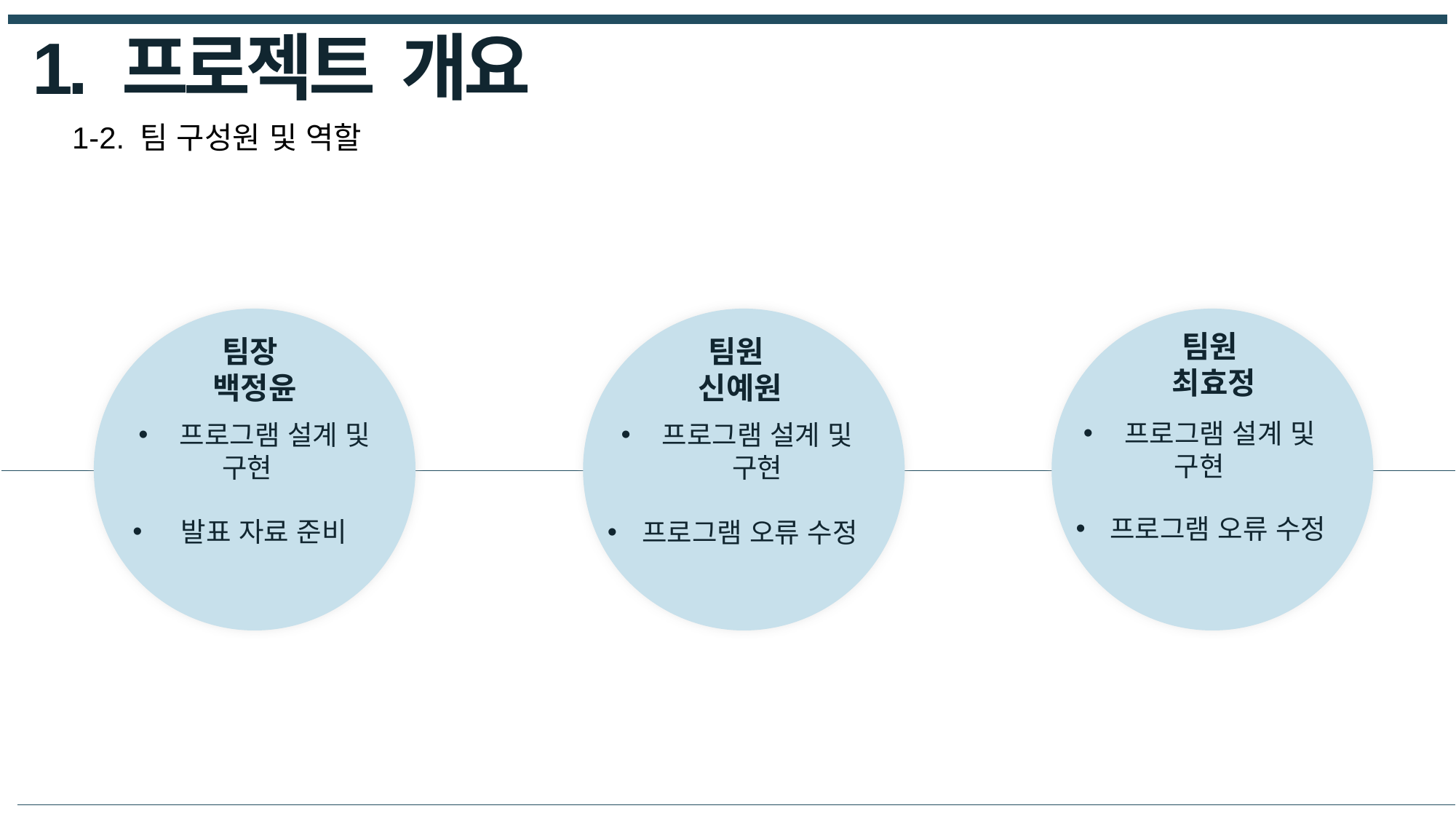

1. 프로젝트 개요

1-2. 팀 구성원 및 역할

팀원
최효정
팀장
백정윤
팀원
신예원
프로그램 설계 및
구현
프로그램 설계 및
구현

프로그램 설계 및 구현
프로그램 오류 수정
 발표 자료 준비
프로그램 오류 수정